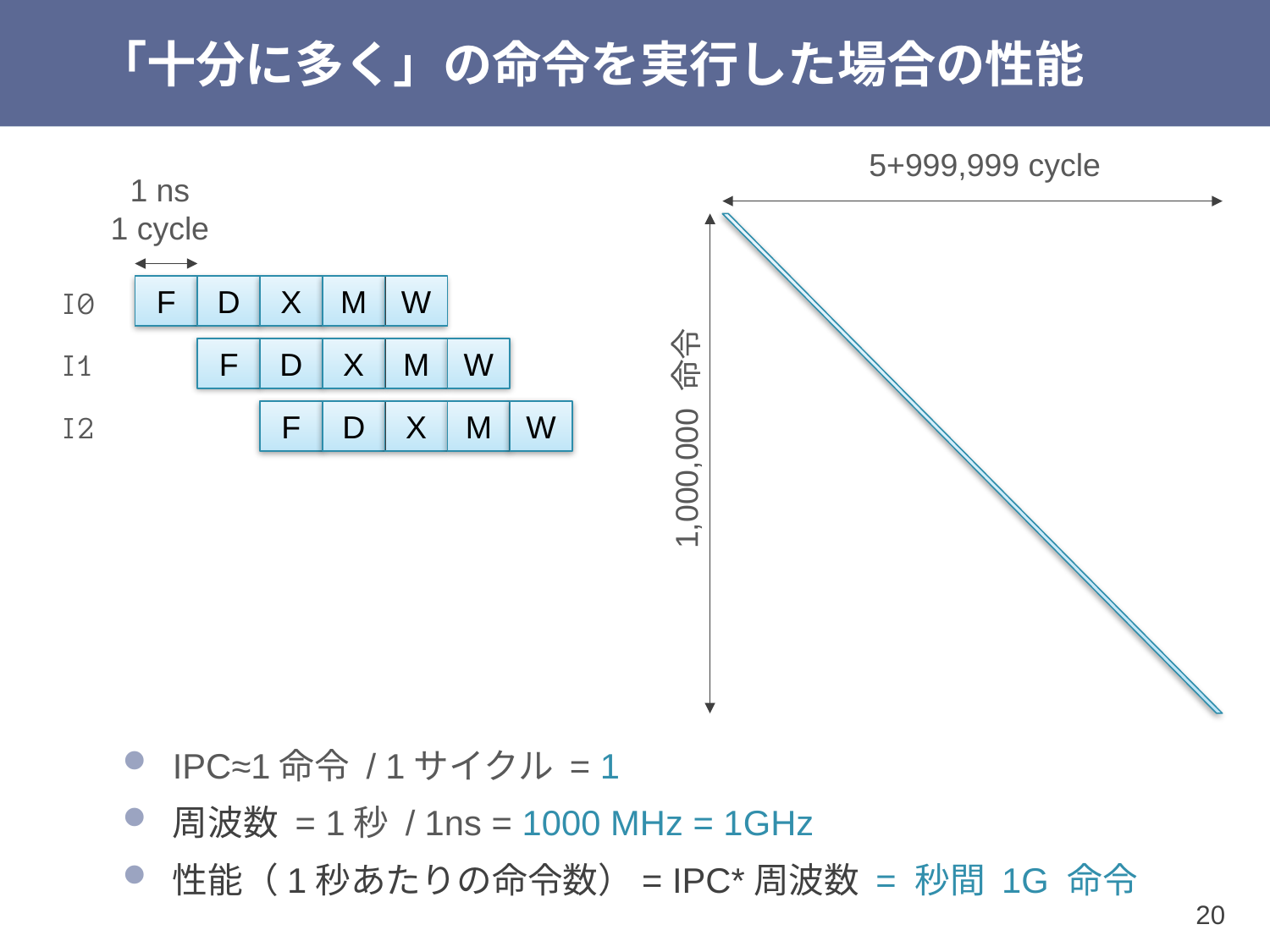

# 「十分に多く」の命令を実行した場合の性能
5+999,999 cycle
1 ns
1 cycle

I0
F
D
X
M
W
I1
F
D
X
M
W
I2
F
D
X
M
W
1,000,000 命令
IPC≈1命令 / 1サイクル = 1
周波数 = 1秒 / 1ns = 1000 MHz = 1GHz
性能（1秒あたりの命令数）= IPC*周波数 = 秒間 1G 命令